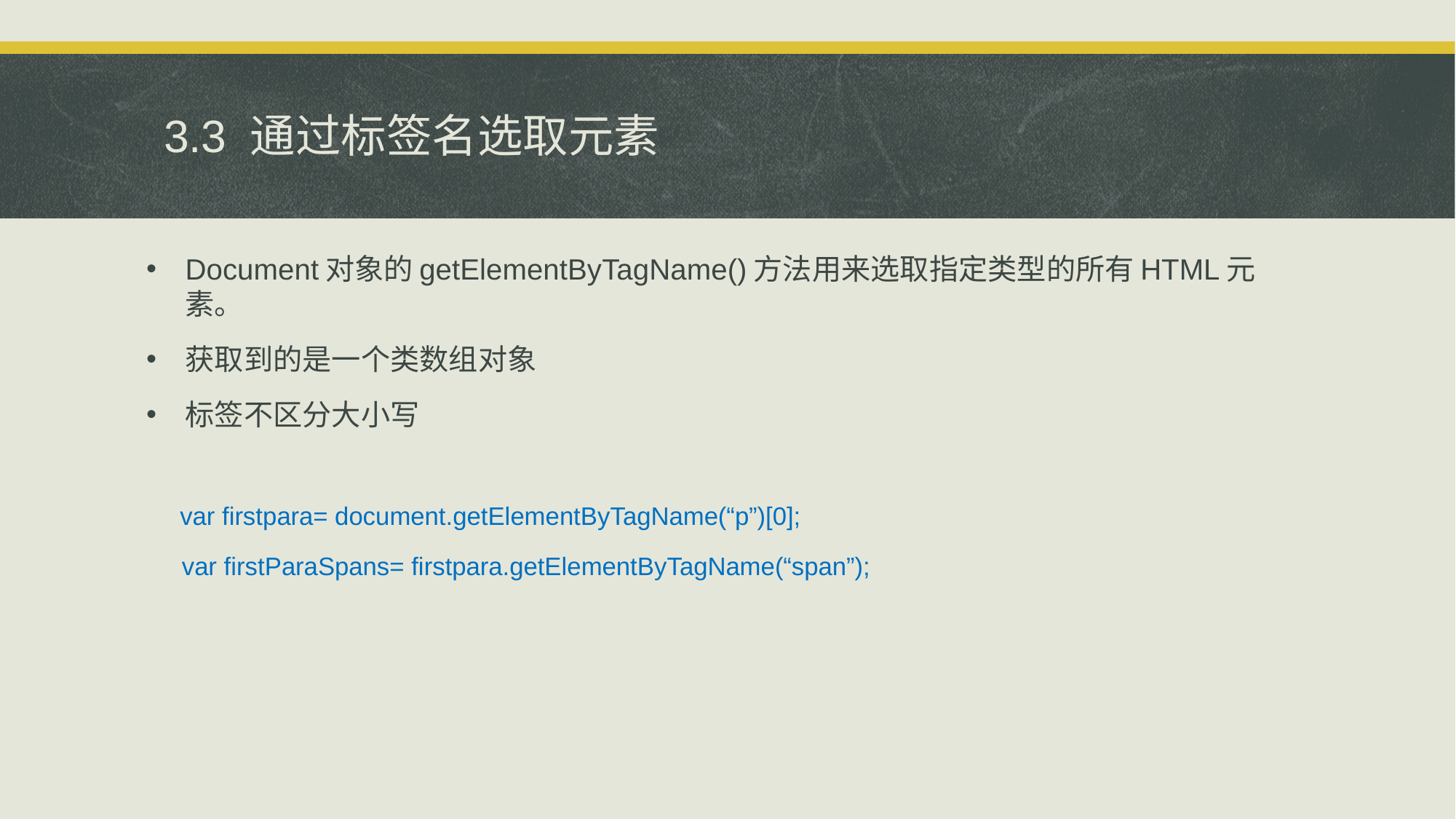

# 3.3 通过标签名选取元素
Document对象的getElementByTagName()方法用来选取指定类型的所有HTML元素。
获取到的是一个类数组对象
标签不区分大小写

     var firstpara= document.getElementByTagName(“p”)[0];
     var firstParaSpans= firstpara.getElementByTagName(“span”);